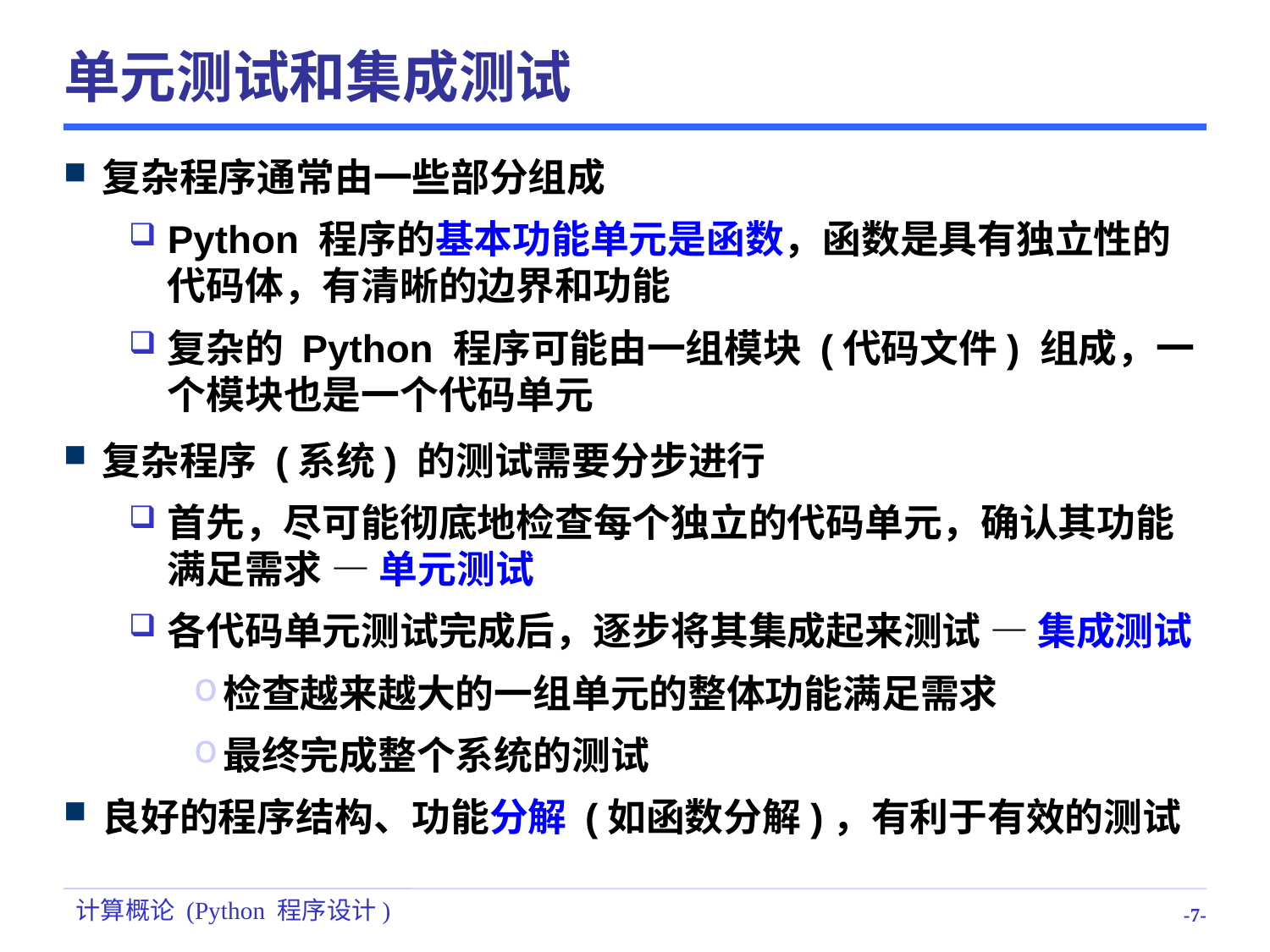

# 单元测试和集成测试
复杂程序通常由一些部分组成
Python 程序的基本功能单元是函数，函数是具有独立性的代码体，有清晰的边界和功能
复杂的 Python 程序可能由一组模块 (代码文件) 组成，一个模块也是一个代码单元
复杂程序 (系统) 的测试需要分步进行
首先，尽可能彻底地检查每个独立的代码单元，确认其功能满足需求 — 单元测试
各代码单元测试完成后，逐步将其集成起来测试 — 集成测试
检查越来越大的一组单元的整体功能满足需求
最终完成整个系统的测试
良好的程序结构、功能分解 (如函数分解)，有利于有效的测试